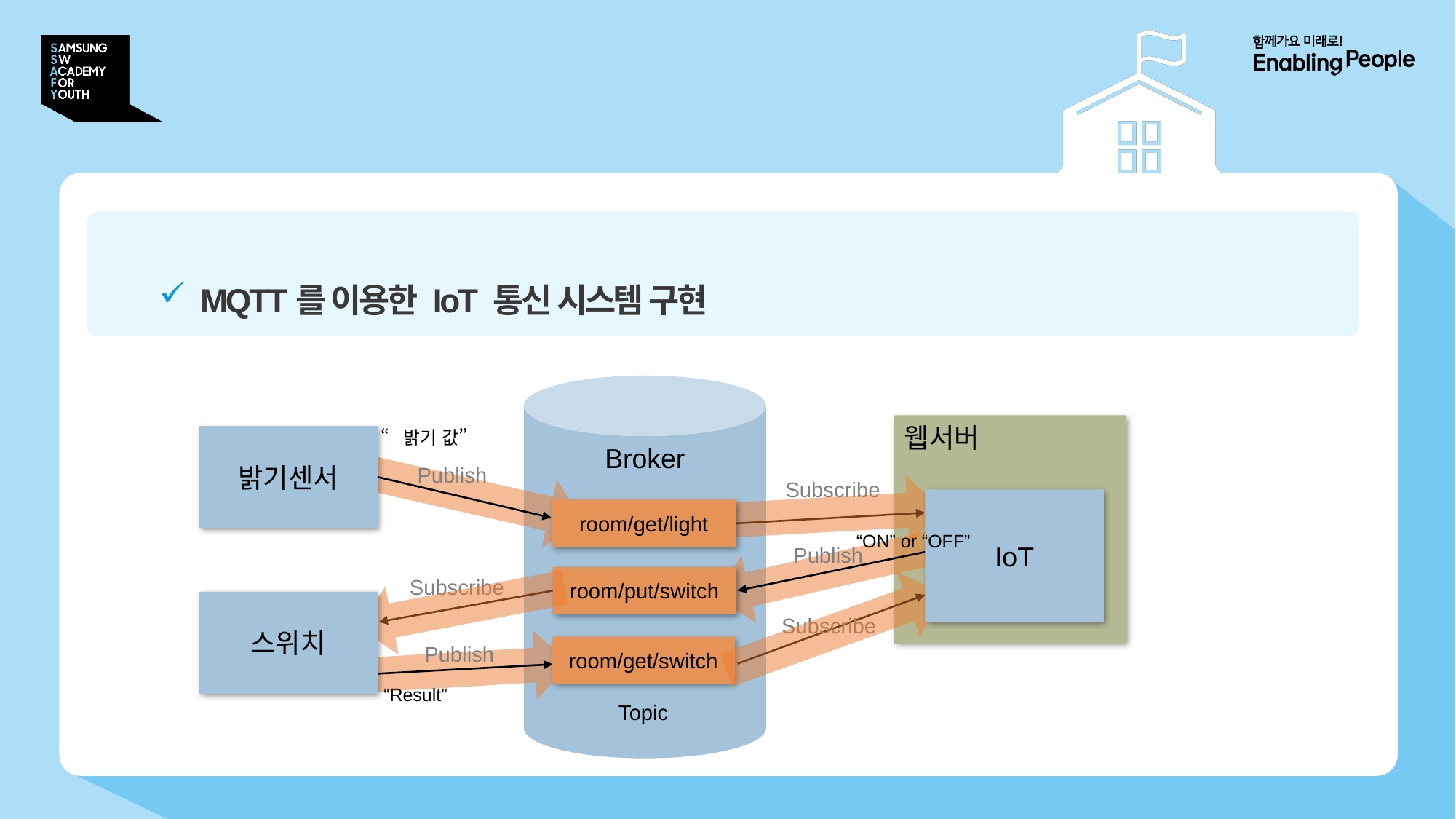

# 과제 목표

MQTT를 이용한 IoT 통신 시스템 구현
Broker
웹서버
“밝기 값”
밝기센서
Publish

Subscribe

IoT
room/get/light
“ON” or “OFF”
Publish

room/put/switch
Subscribe

스위치

Subscribe

Publish
room/get/switch
“Result”
Topic